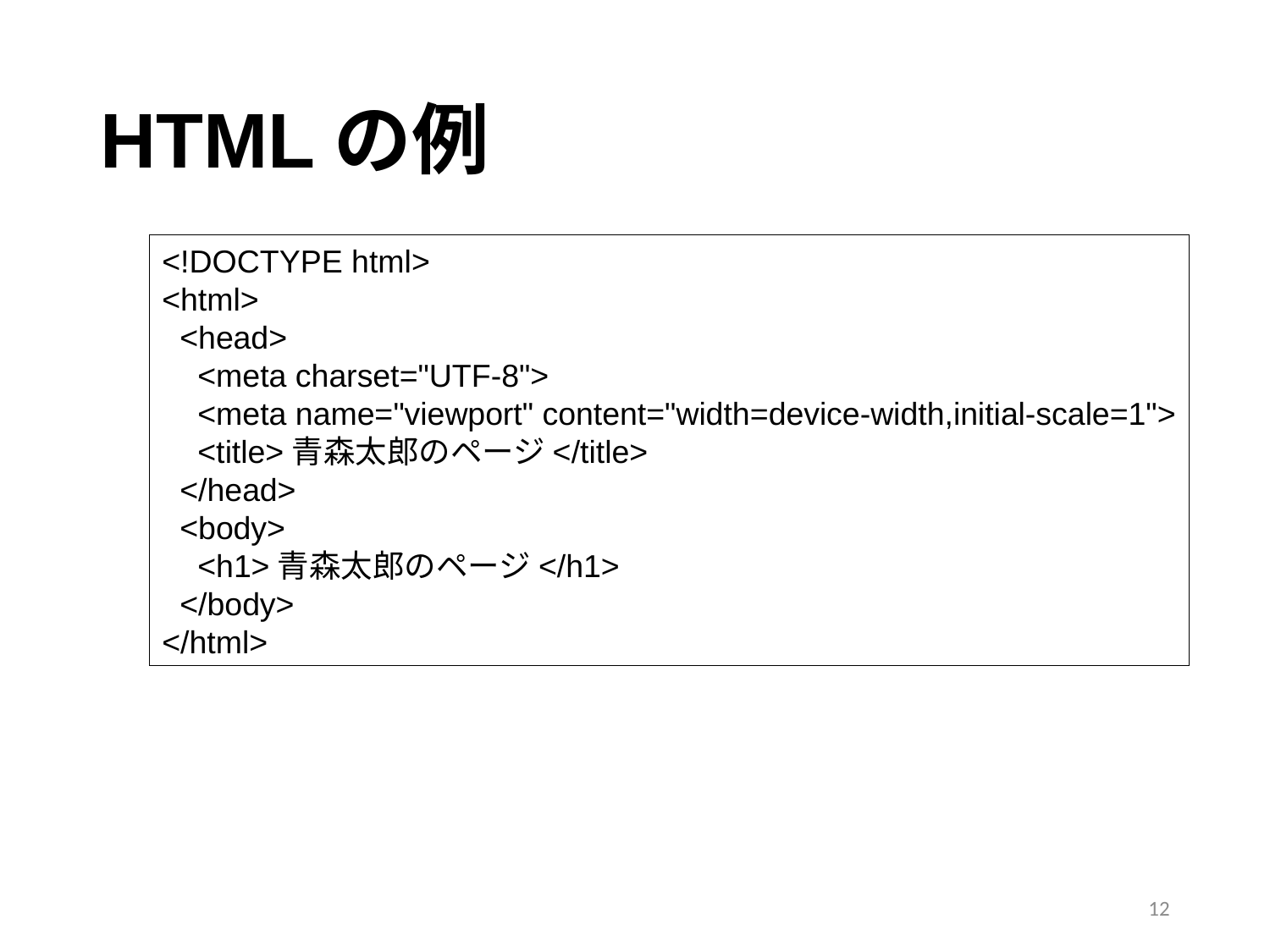

# HTMLの例
<!DOCTYPE html>
<html>
  <head>
    <meta charset="UTF-8">
    <meta name="viewport" content="width=device-width,initial-scale=1">
    <title>青森太郎のページ</title>
  </head>
  <body>
    <h1>青森太郎のページ</h1>
  </body>
</html>
12